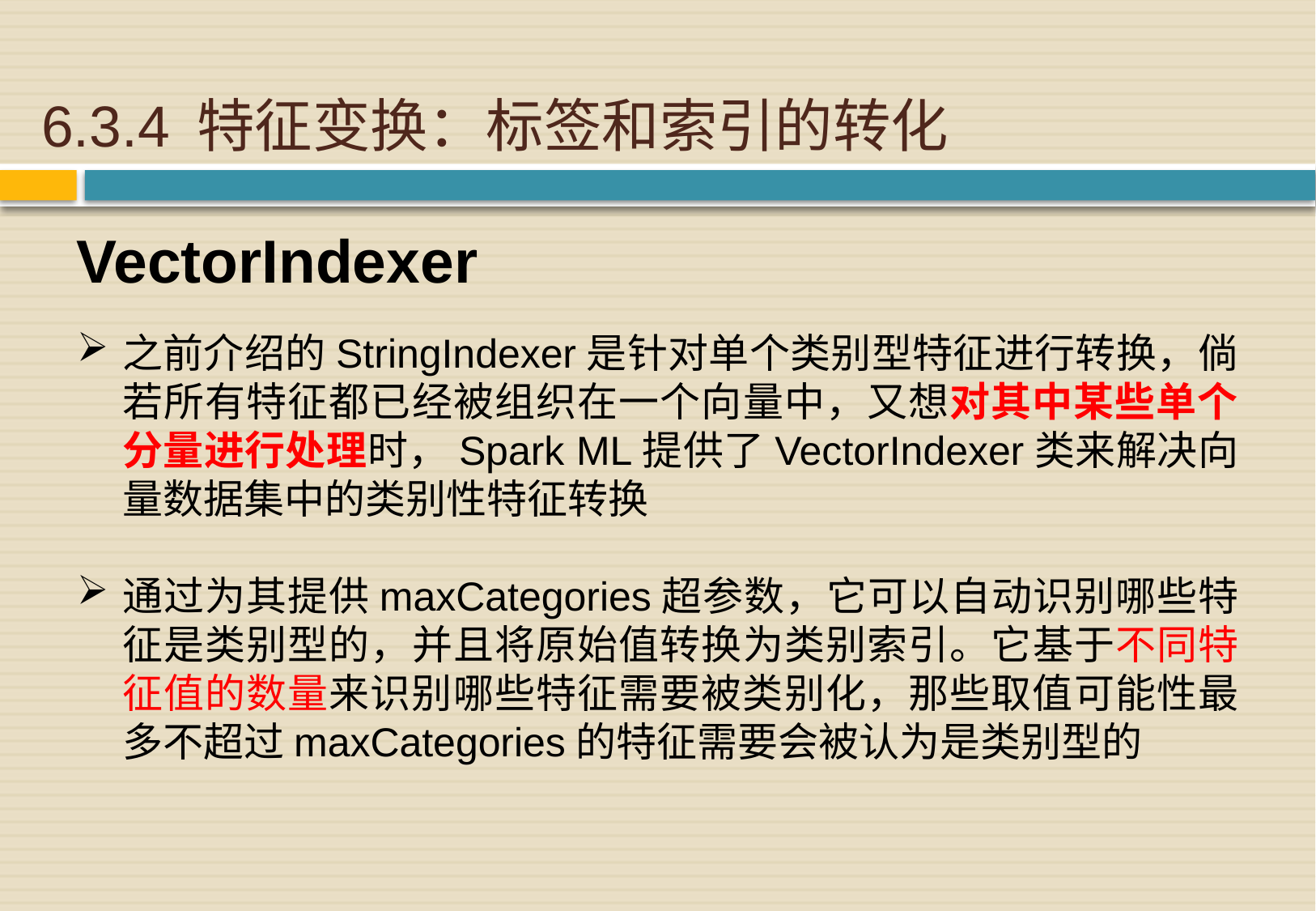

# 6.3.4 特征变换：标签和索引的转化
VectorIndexer
之前介绍的StringIndexer是针对单个类别型特征进行转换，倘若所有特征都已经被组织在一个向量中，又想对其中某些单个分量进行处理时，Spark ML提供了VectorIndexer类来解决向量数据集中的类别性特征转换

通过为其提供maxCategories超参数，它可以自动识别哪些特征是类别型的，并且将原始值转换为类别索引。它基于不同特征值的数量来识别哪些特征需要被类别化，那些取值可能性最多不超过maxCategories的特征需要会被认为是类别型的